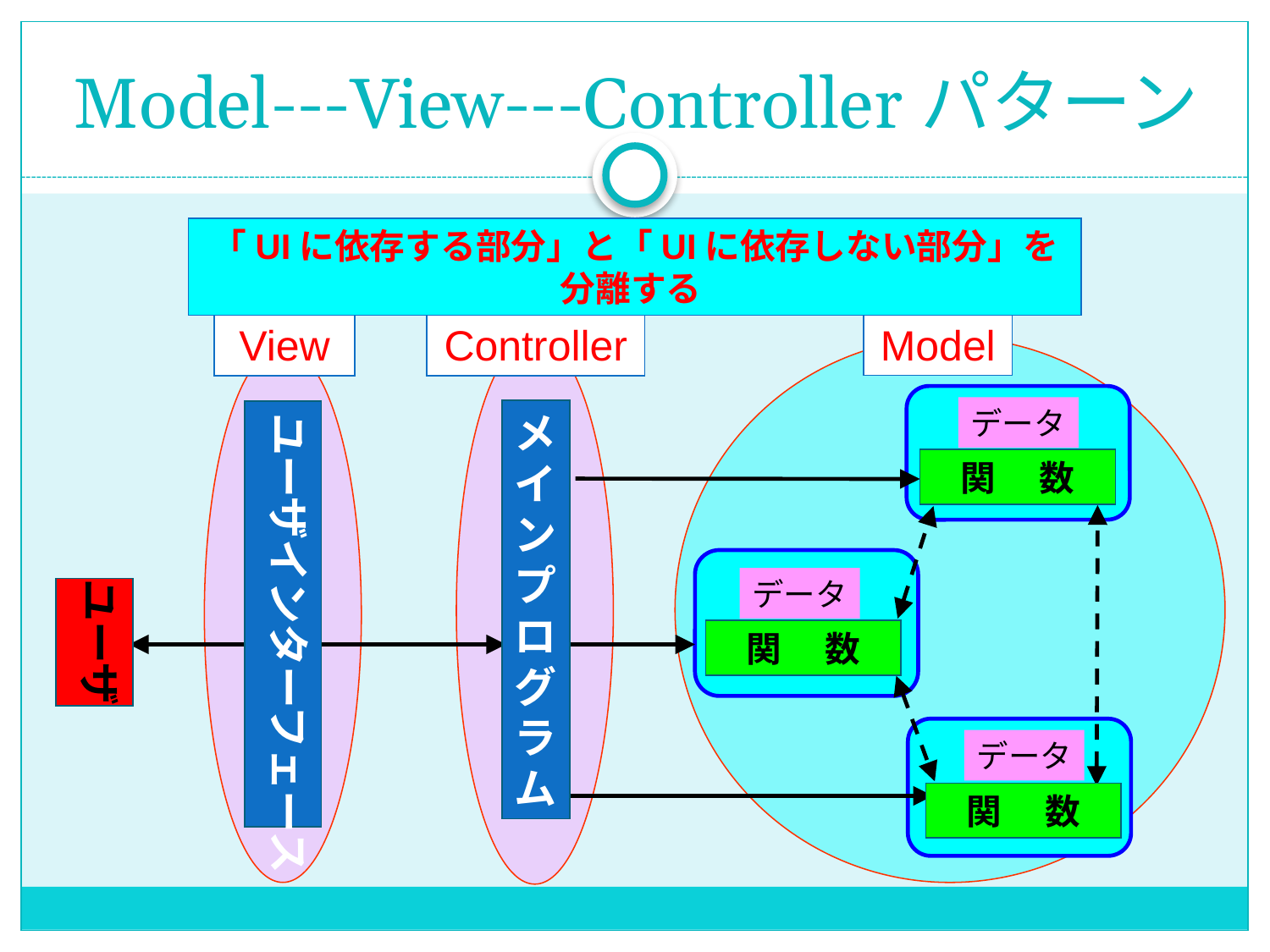

# Model---View---Controllerパターン
「UIに依存する部分」と「UIに依存しない部分」を分離する
Model
View
Controller

データ
メ
イ
ン
プ
ロ
グ
ラ
ム
ユーザインターフェース
関　 数

データ
ユーザ
関　 数

データ
関　 数